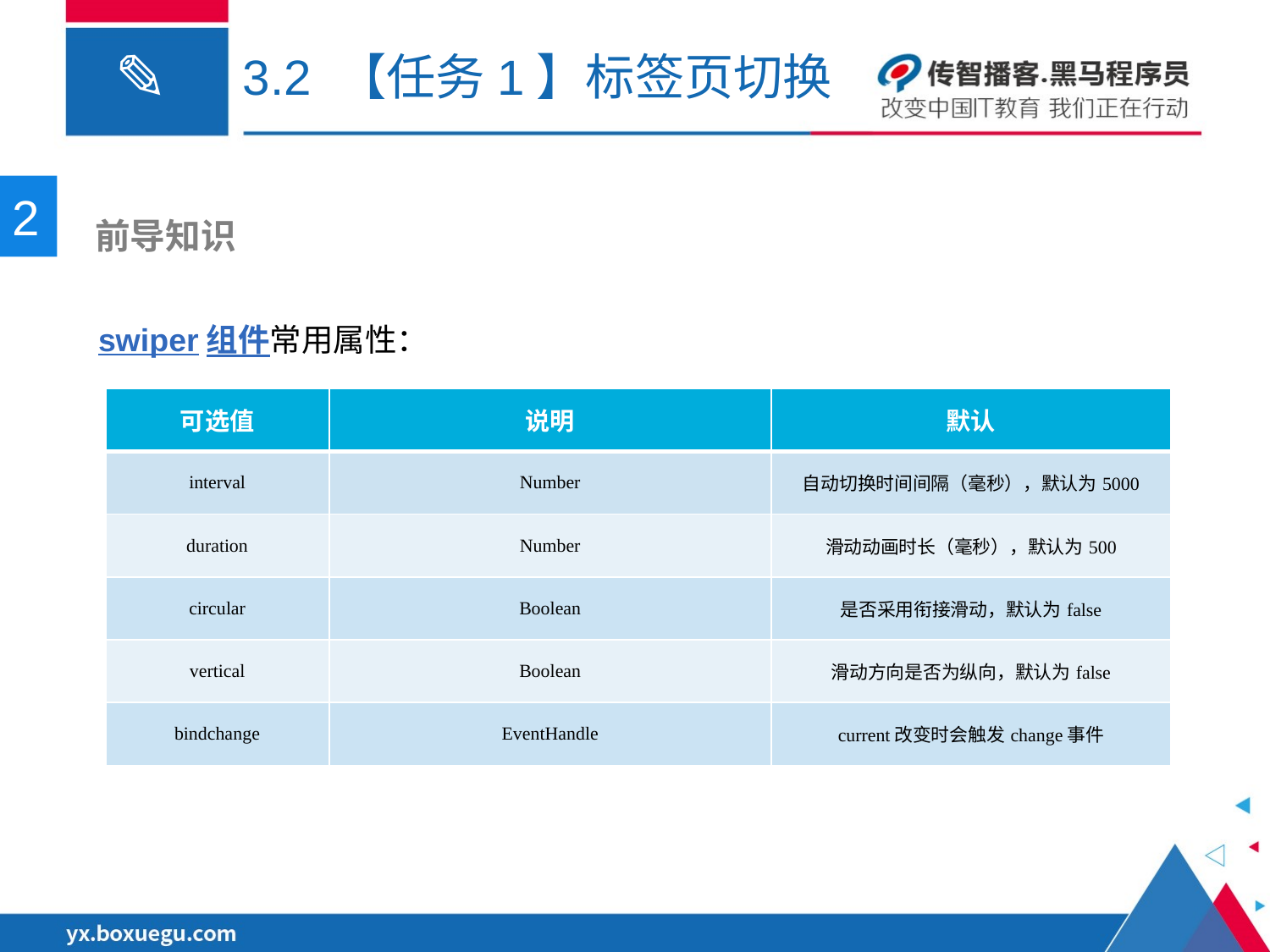

# 3.2 【任务1】标签页切换

2
  前导知识
swiper组件常用属性：
| 可选值 | 说明 | 默认 |
| --- | --- | --- |
| interval | Number | 自动切换时间间隔（毫秒），默认为5000 |
| duration | Number | 滑动动画时长（毫秒），默认为500 |
| circular | Boolean | 是否采用衔接滑动，默认为false |
| vertical | Boolean | 滑动方向是否为纵向，默认为false |
| bindchange | EventHandle | current改变时会触发change事件 |